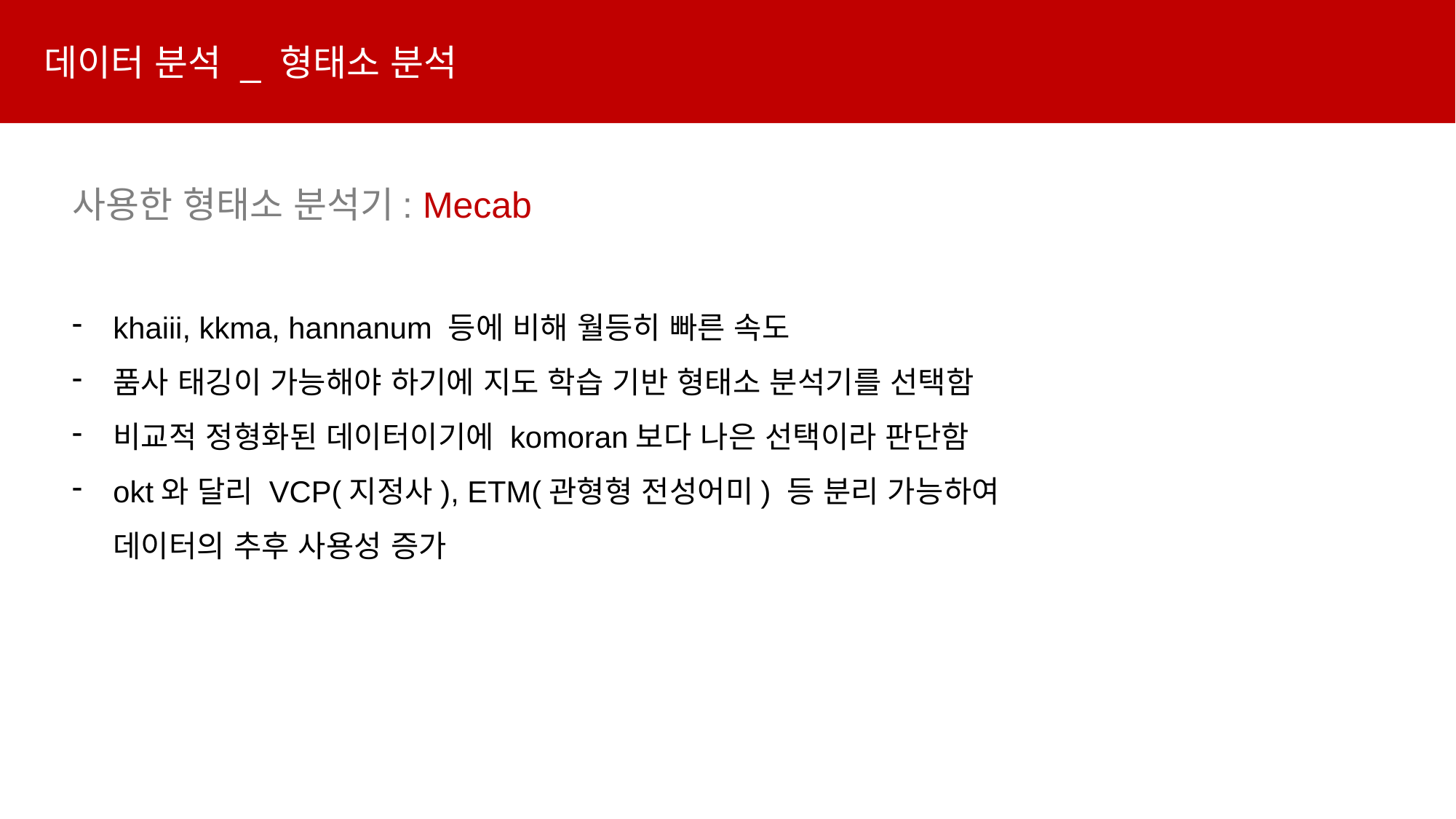

데이터 분석 _ 형태소 분석
사용한 형태소 분석기: Mecab

khaiii, kkma, hannanum 등에 비해 월등히 빠른 속도
품사 태깅이 가능해야 하기에 지도 학습 기반 형태소 분석기를 선택함
비교적 정형화된 데이터이기에 komoran보다 나은 선택이라 판단함
okt와 달리 VCP(지정사), ETM(관형형 전성어미) 등 분리 가능하여
데이터의 추후 사용성 증가